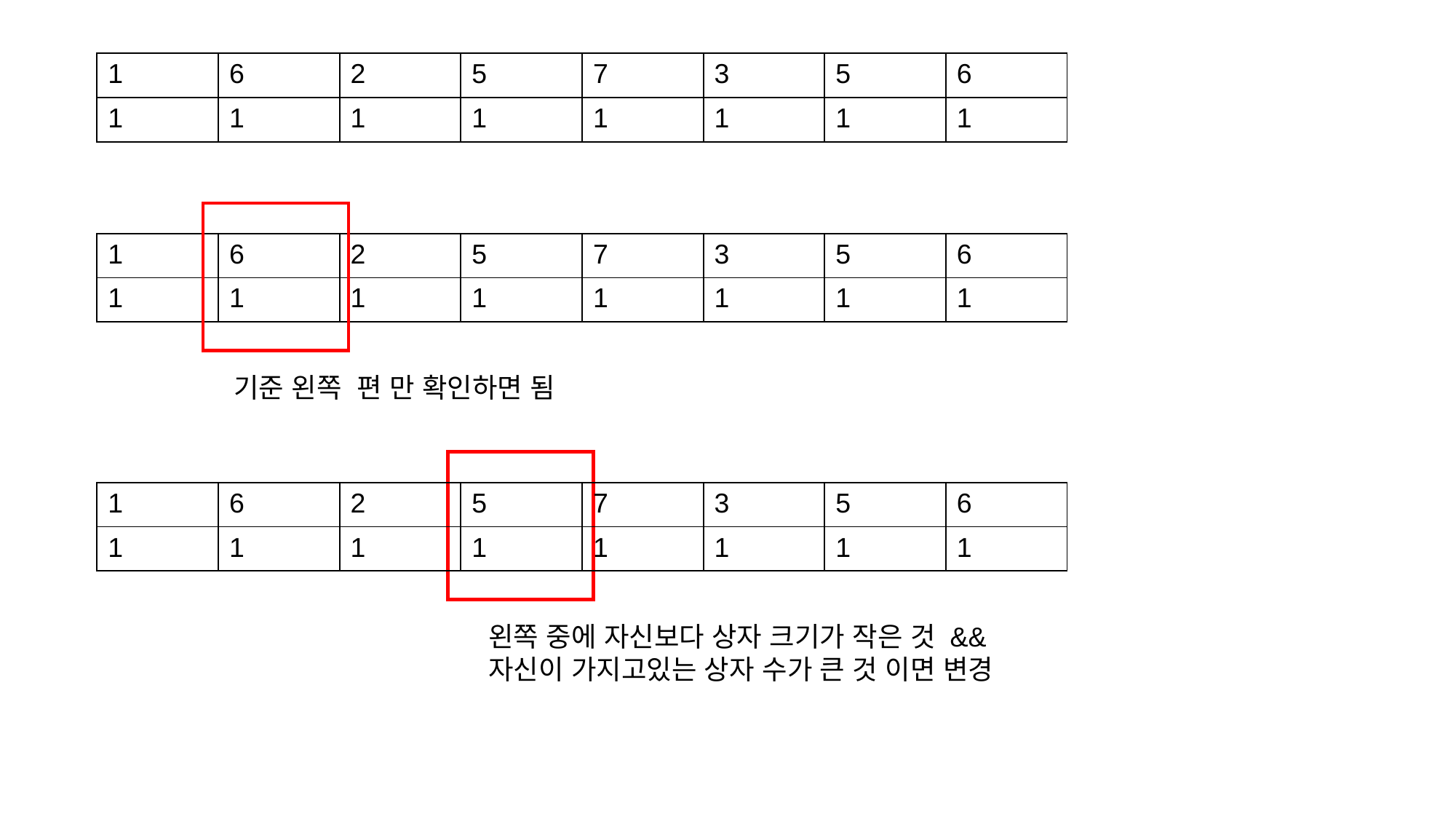

| 1 | 6 | 2 | 5 | 7 | 3 | 5 | 6 |
| --- | --- | --- | --- | --- | --- | --- | --- |
| 1 | 1 | 1 | 1 | 1 | 1 | 1 | 1 |

| 1 | 6 | 2 | 5 | 7 | 3 | 5 | 6 |
| --- | --- | --- | --- | --- | --- | --- | --- |
| 1 | 1 | 1 | 1 | 1 | 1 | 1 | 1 |
기준 왼쪽  편 만 확인하면 됨

| 1 | 6 | 2 | 5 | 7 | 3 | 5 | 6 |
| --- | --- | --- | --- | --- | --- | --- | --- |
| 1 | 1 | 1 | 1 | 1 | 1 | 1 | 1 |
왼쪽 중에 자신보다 상자 크기가 작은 것 &&
자신이 가지고있는 상자 수가 큰 것 이면 변경